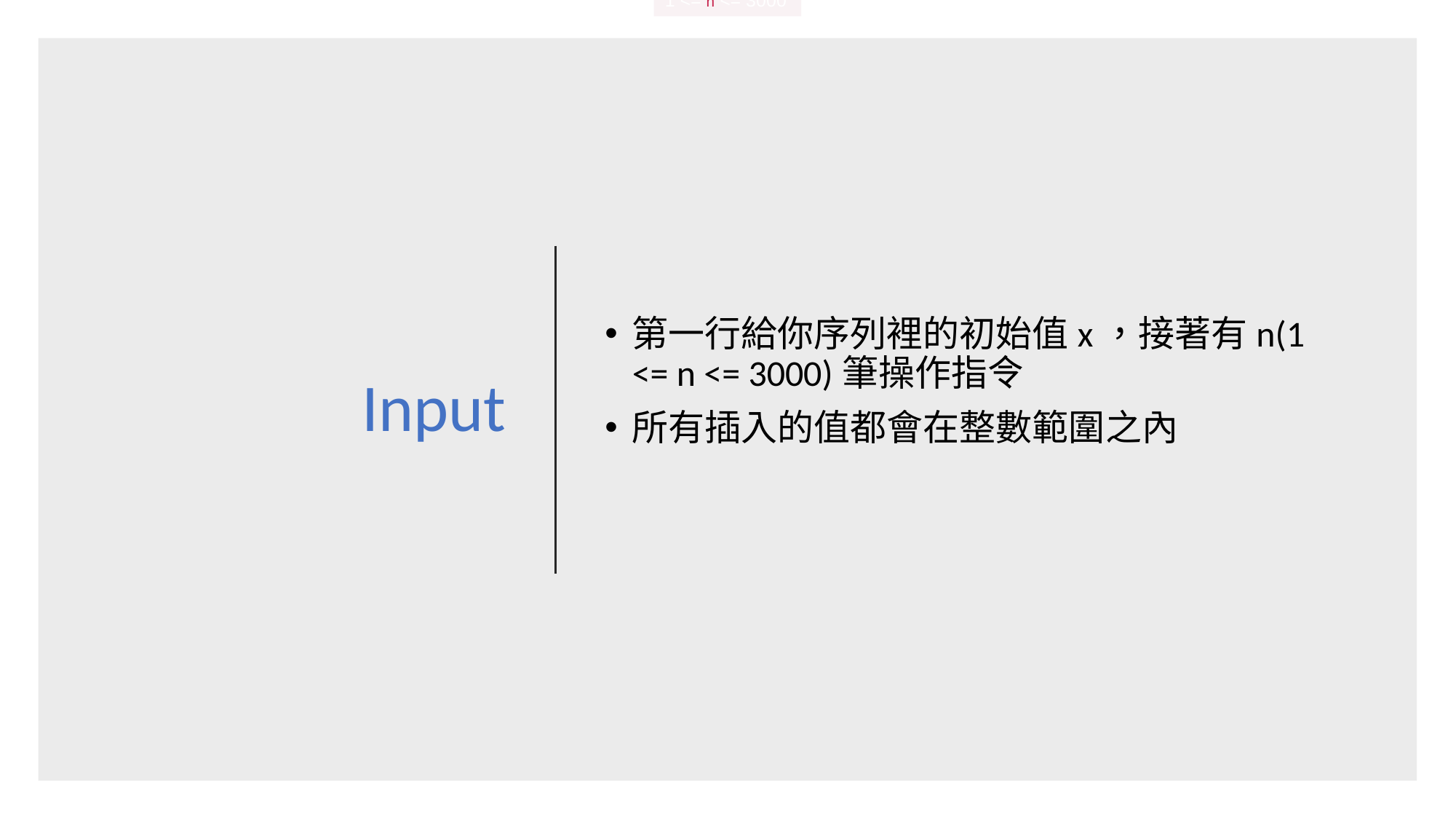

1 <= n <= 3000

# Input
第一行給你序列裡的初始值x，接著有n(1 <= n <= 3000)筆操作指令
所有插入的值都會在整數範圍之內